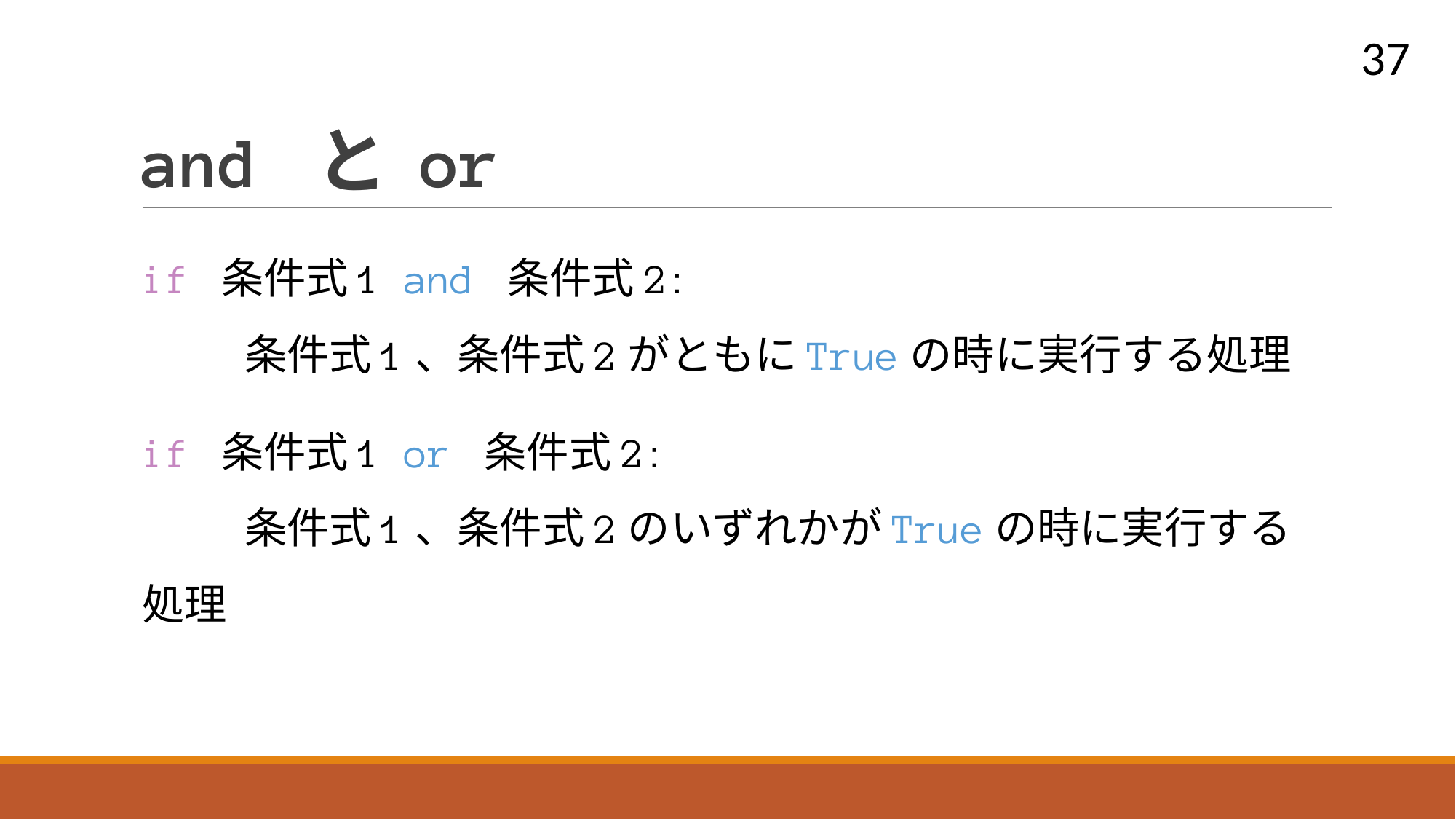

# and と or
37
if 条件式1 and 条件式2:
    条件式1、条件式2がともにTrueの時に実行する処理
if 条件式1 or 条件式2:
    条件式1、条件式2のいずれかがTrueの時に実行する処理